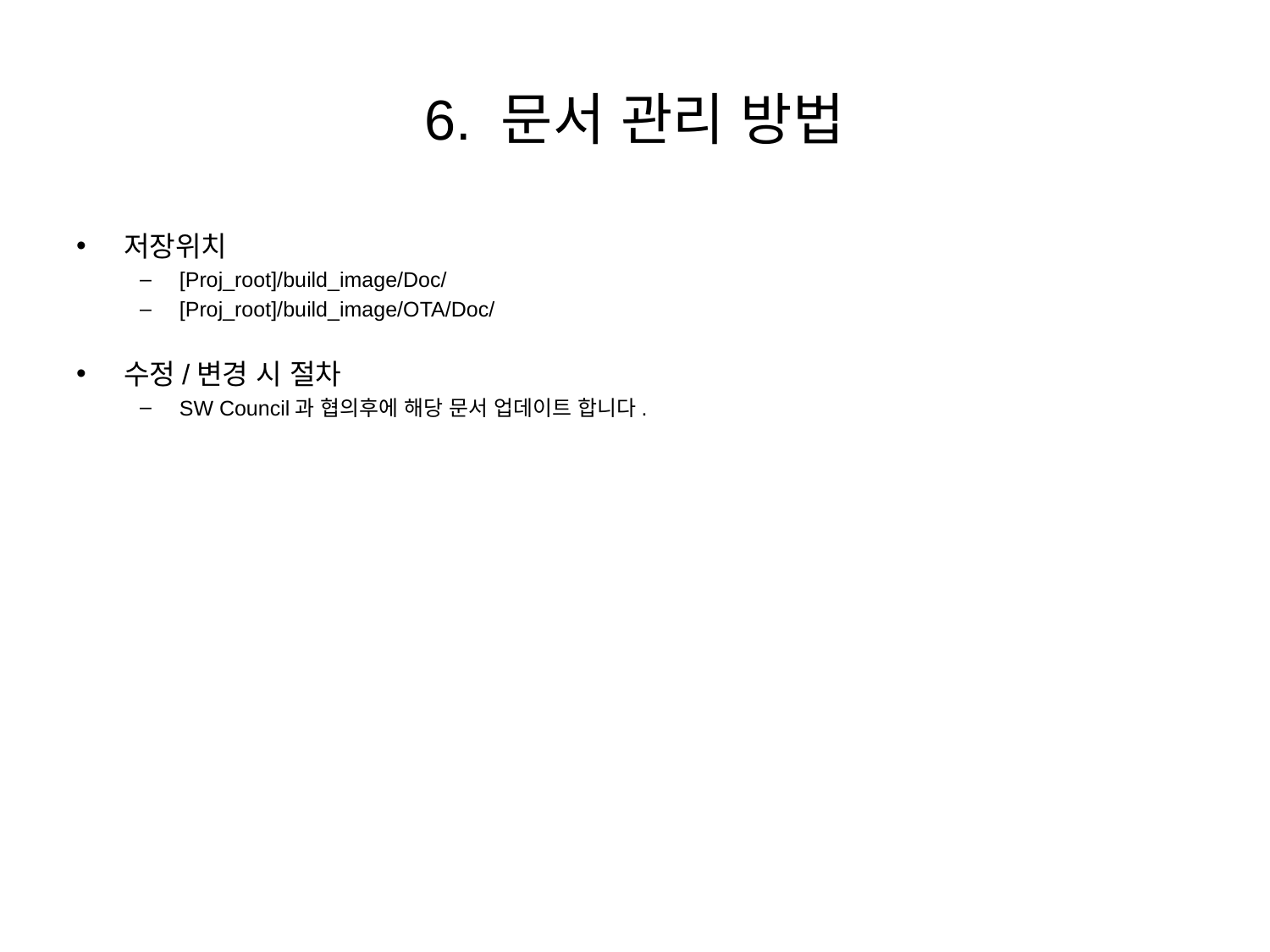

# 6. 문서 관리 방법
저장위치
[Proj_root]/build_image/Doc/
[Proj_root]/build_image/OTA/Doc/

수정/변경 시 절차
SW Council과 협의후에 해당 문서 업데이트 합니다.